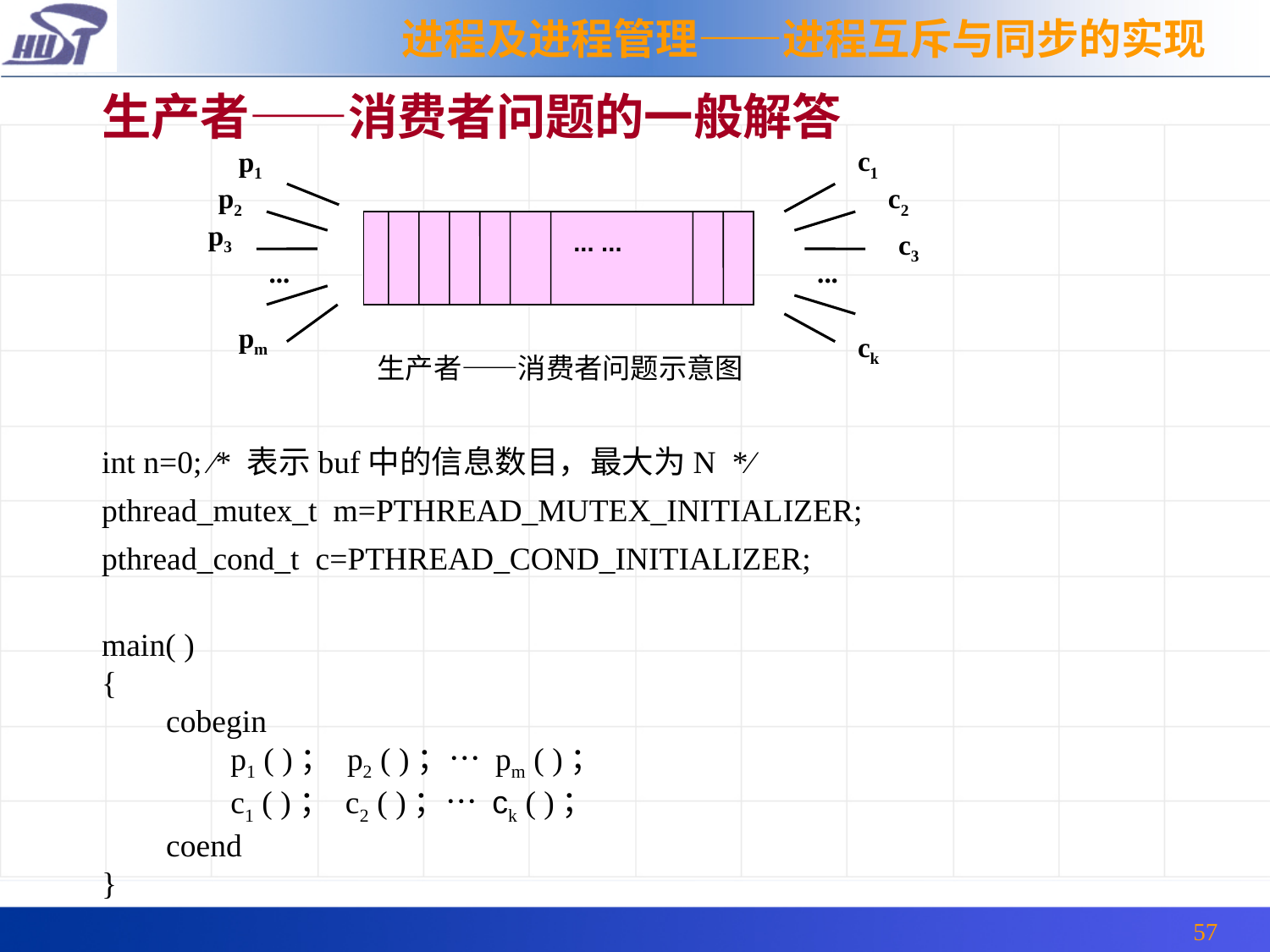

进程及进程管理——进程互斥与同步的实现
生产者——消费者问题的一般解答
c1
p1
p2
c2

p3

... ...
c3
...

...

pm

ck
生产者——消费者问题示意图
int n=0; ∕* 表示buf中的信息数目，最大为N  *∕
pthread_mutex_t  m=PTHREAD_MUTEX_INITIALIZER;
pthread_cond_t  c=PTHREAD_COND_INITIALIZER;

main( )
{
        cobegin
                p1 ( )； p2 ( )；… pm ( )；
                c1 ( )； c2 ( )；… ck ( )；
        coend
}
57